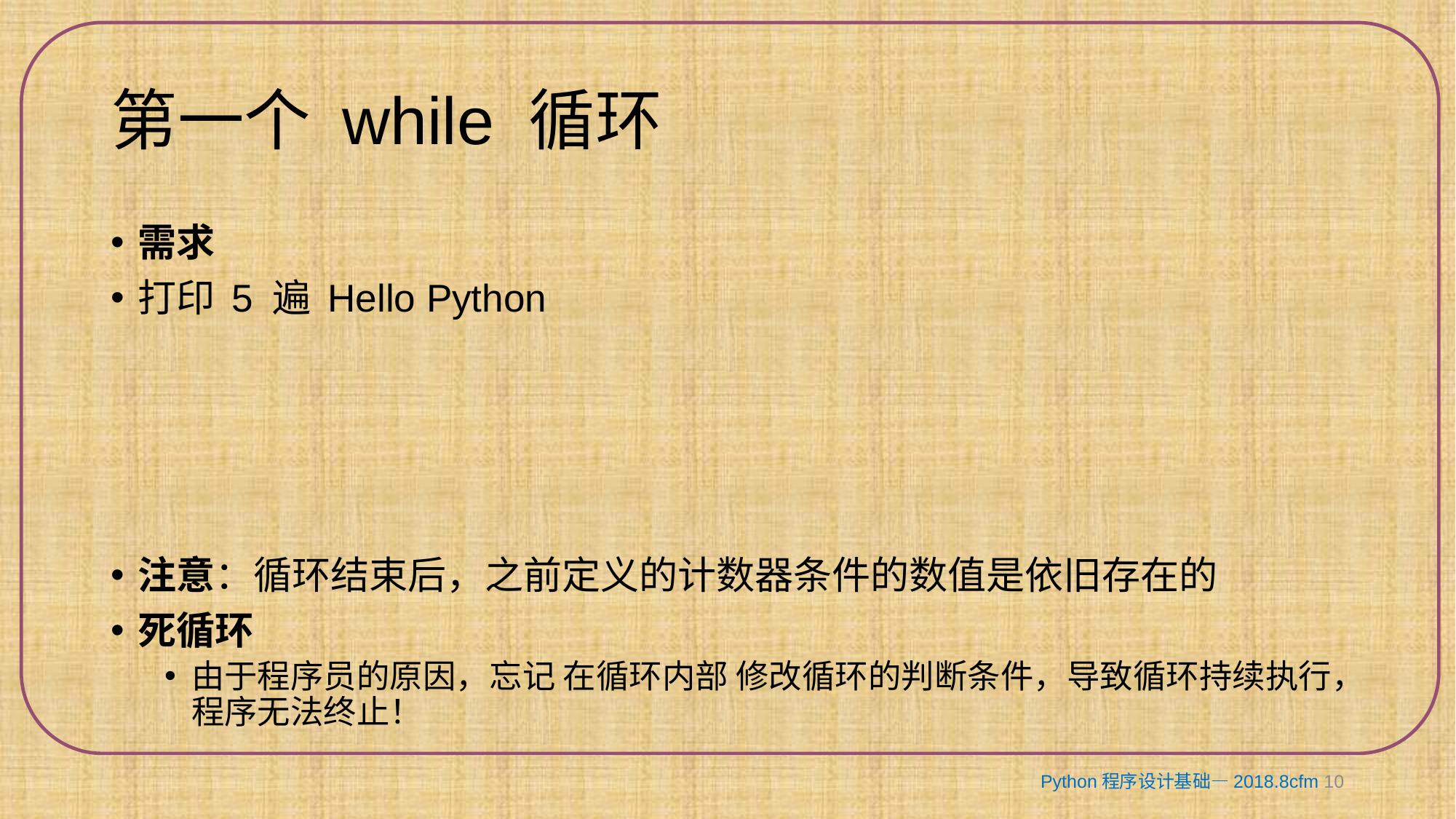

# 第一个 while 循环
需求
打印 5 遍 Hello Python

注意：循环结束后，之前定义的计数器条件的数值是依旧存在的
死循环
由于程序员的原因，忘记 在循环内部 修改循环的判断条件，导致循环持续执行，程序无法终止！

Python程序设计基础—2018.8cfm 10